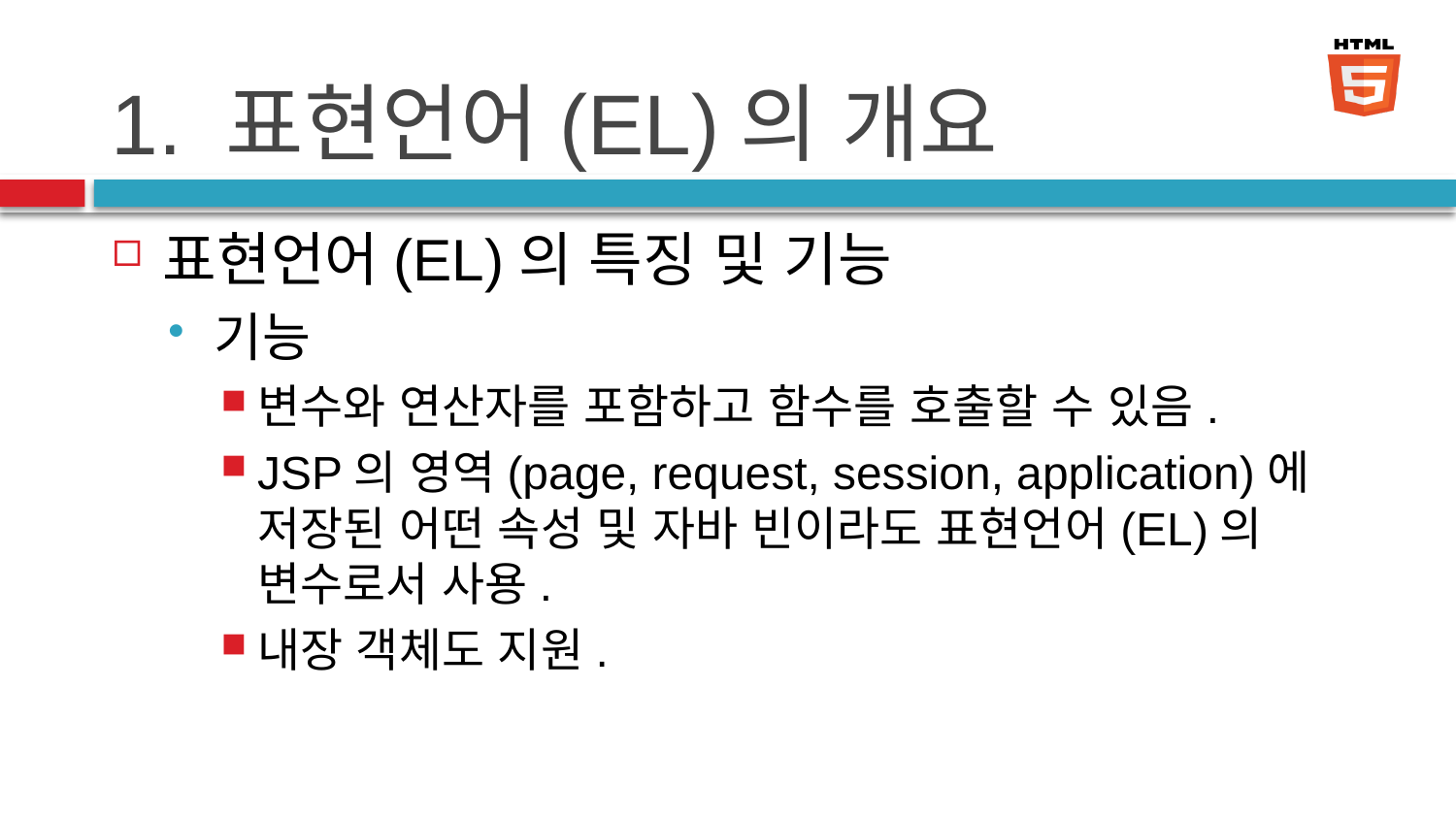

# 1. 표현언어(EL)의 개요
표현언어(EL)의 특징 및 기능
기능
변수와 연산자를 포함하고 함수를 호출할 수 있음.
JSP의 영역(page, request, session, application)에 저장된 어떤 속성 및 자바 빈이라도 표현언어(EL)의 변수로서 사용.
내장 객체도 지원.